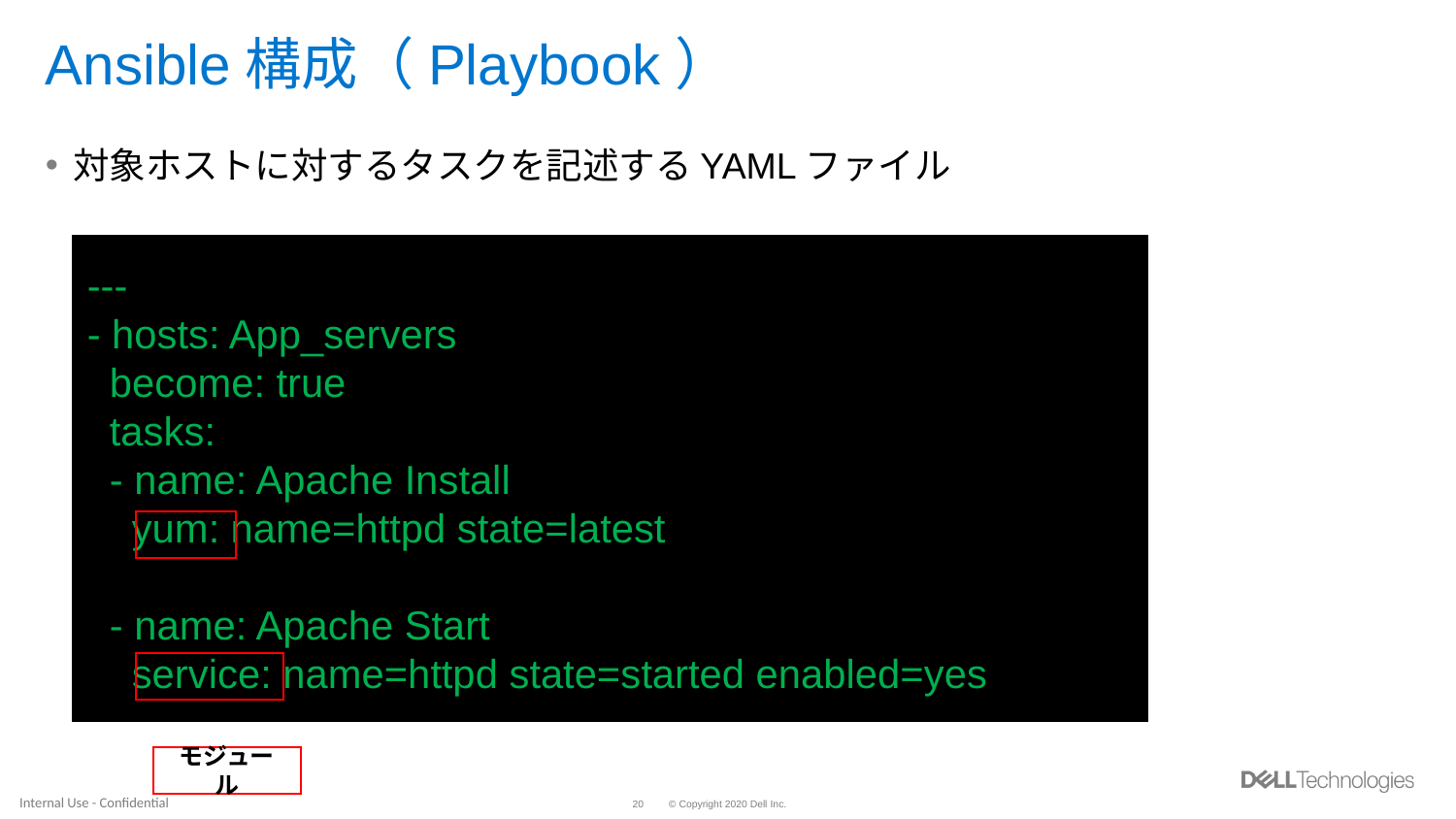

# Ansible構成（Playbook）
対象ホストに対するタスクを記述するYAMLファイル
---
- hosts: App_servers
  become: true
  tasks:
  - name: Apache Install
    yum: name=httpd state=latest

  - name: Apache Start
    service: name=httpd state=started enabled=yes

モジュール